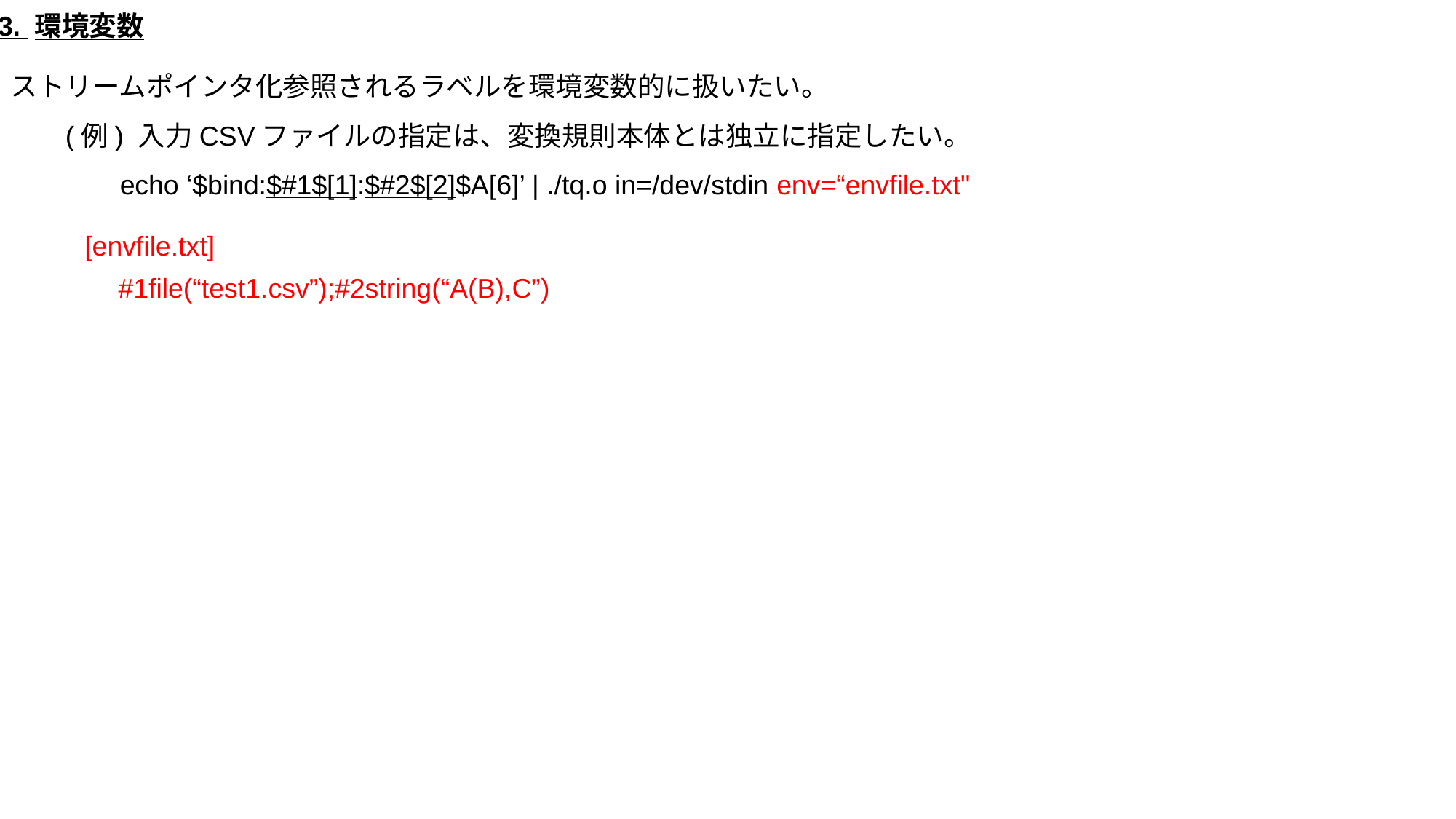

3. 環境変数
ストリームポインタ化参照されるラベルを環境変数的に扱いたい。
(例) 入力CSVファイルの指定は、変換規則本体とは独立に指定したい。
	echo ‘$bind:$#1$[1]:$#2$[2]$A[6]’ | ./tq.o in=/dev/stdin env=“envfile.txt"
[envfile.txt]
　#1file(“test1.csv”);#2string(“A(B),C”)